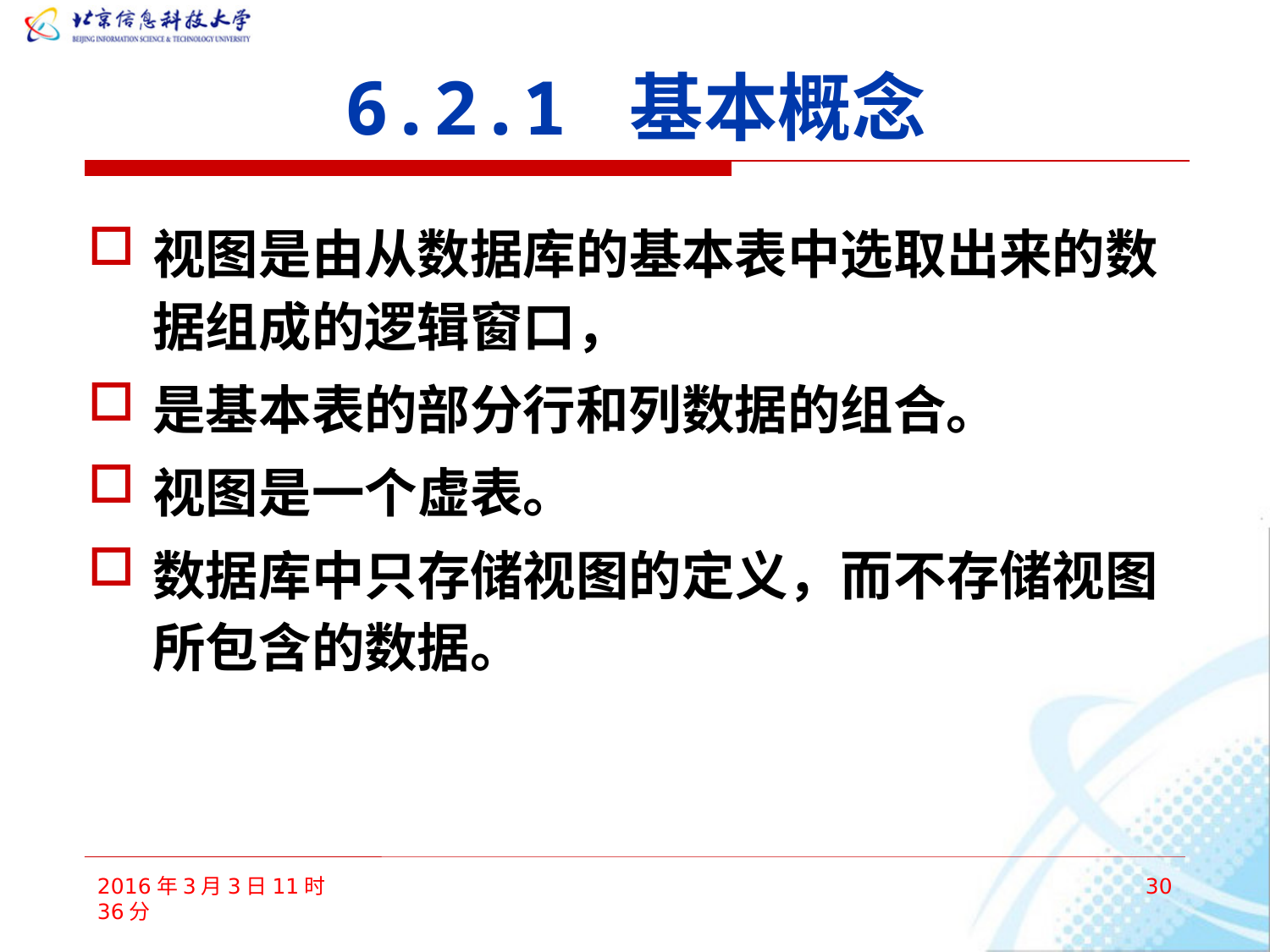

# 6.2.1 基本概念
视图是由从数据库的基本表中选取出来的数据组成的逻辑窗口，
是基本表的部分行和列数据的组合。
视图是一个虚表。
数据库中只存储视图的定义，而不存储视图所包含的数据。
2016年3月3日11时36分
30